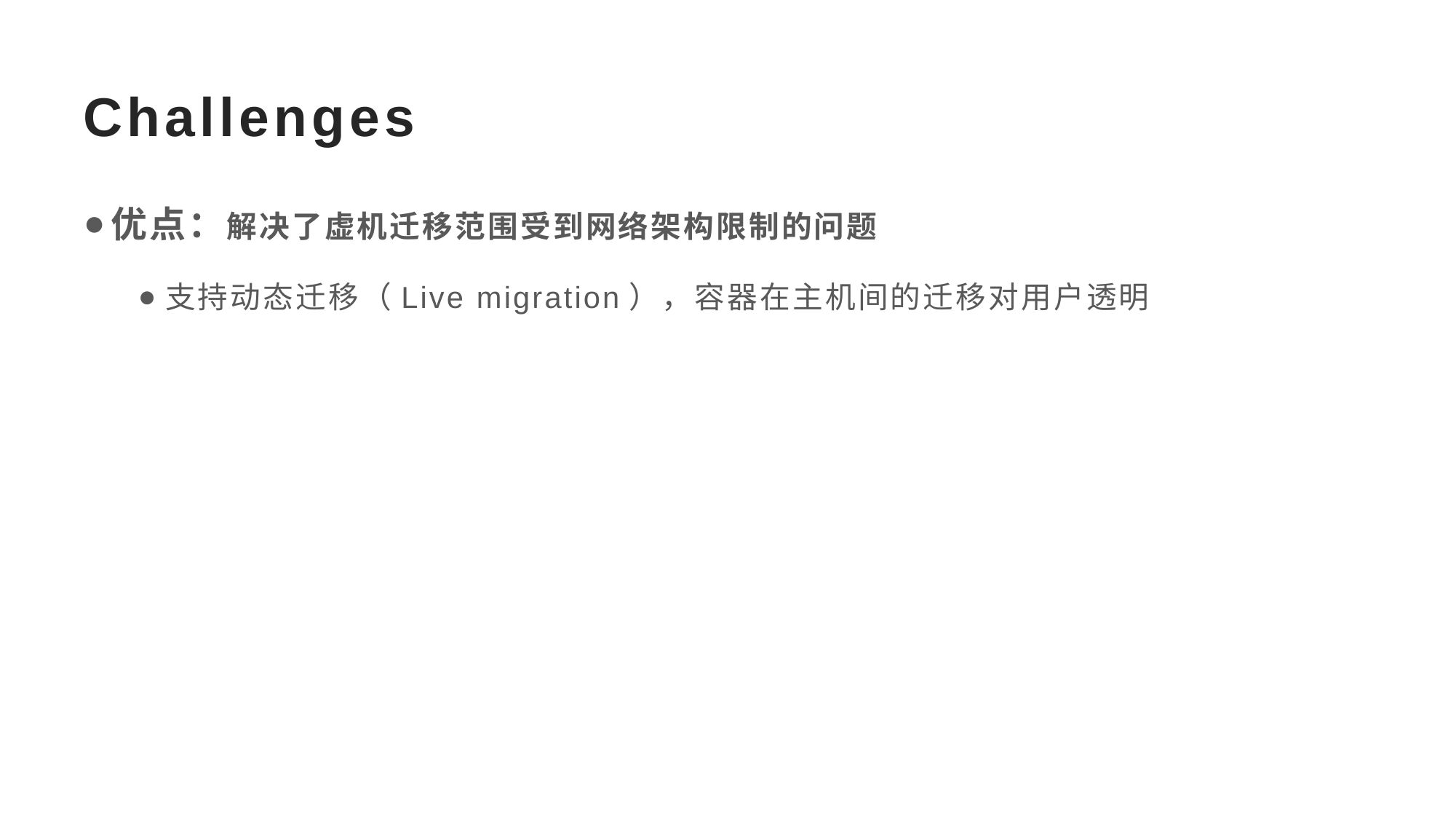

# Challenges
优点：解决了虚机迁移范围受到网络架构限制的问题
支持动态迁移（Live migration），容器在主机间的迁移对用户透明